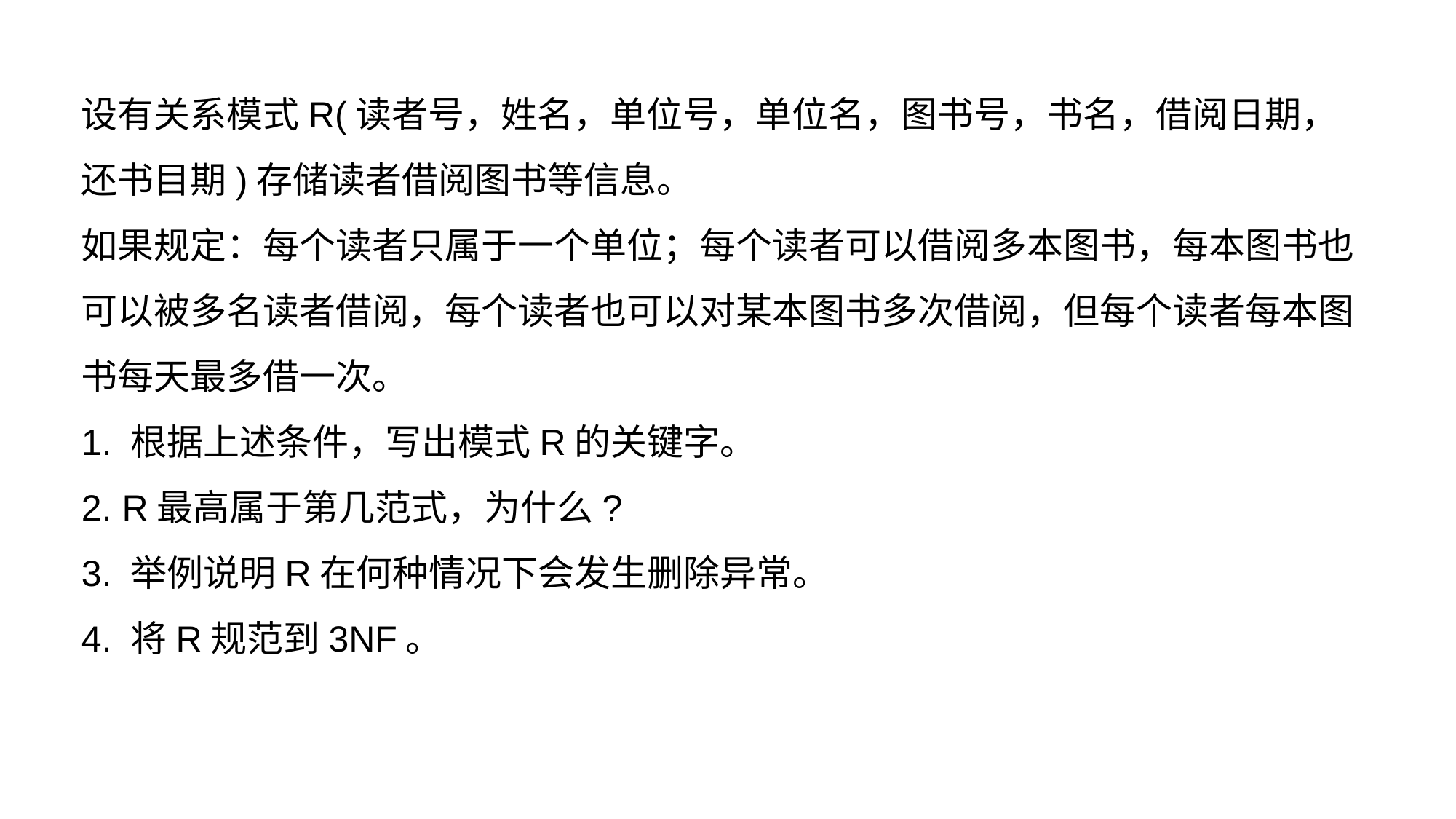

设有关系模式R(读者号，姓名，单位号，单位名，图书号，书名，借阅日期，还书目期)存储读者借阅图书等信息。 
如果规定：每个读者只属于一个单位；每个读者可以借阅多本图书，每本图书也可以被多名读者借阅，每个读者也可以对某本图书多次借阅，但每个读者每本图书每天最多借一次。
1. 根据上述条件，写出模式R的关键字。
2. R最高属于第几范式，为什么?
3. 举例说明R在何种情况下会发生删除异常。
4. 将R规范到3NF。